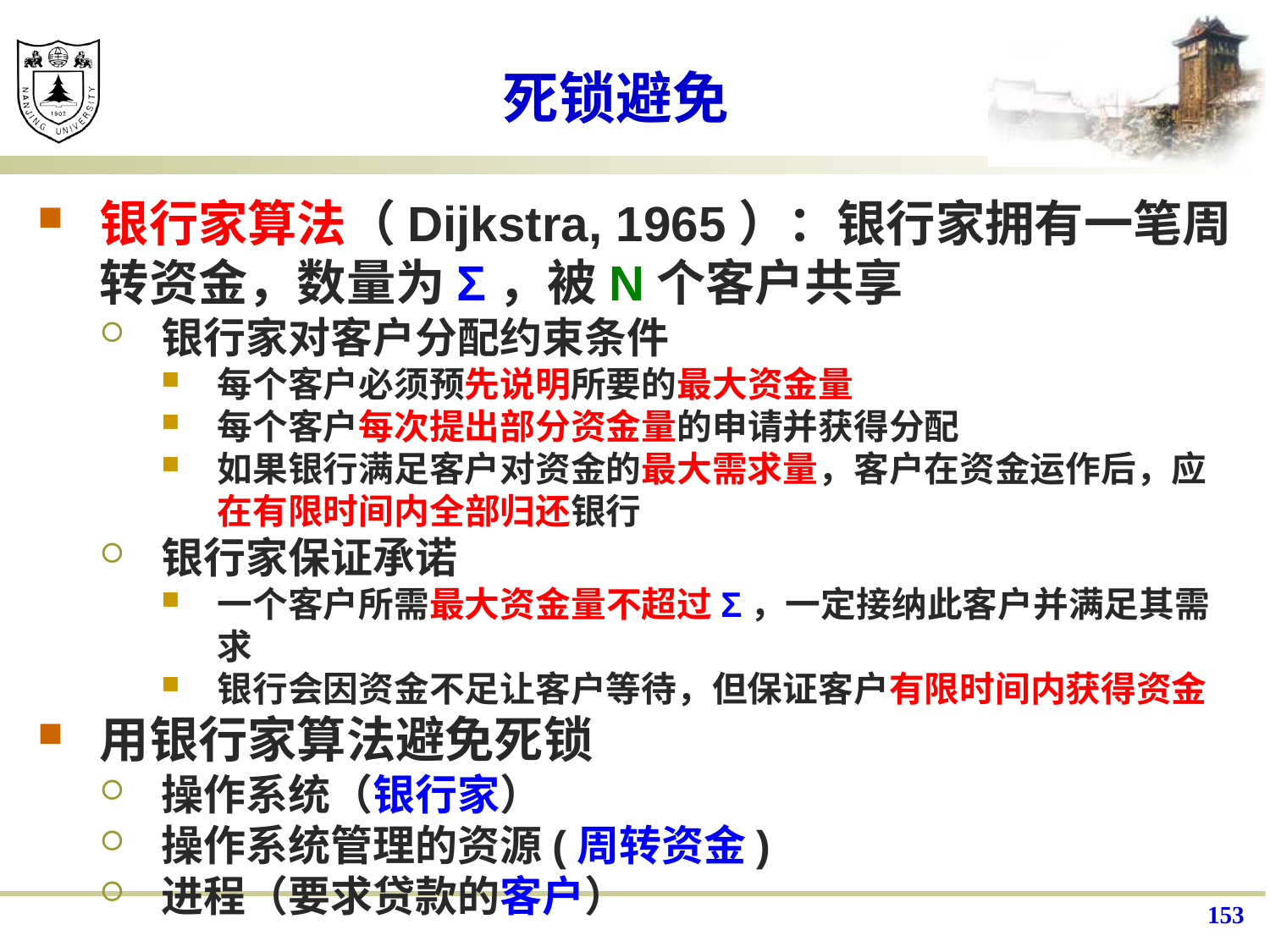

# 死锁避免
银行家算法（Dijkstra, 1965）：银行家拥有一笔周转资金，数量为Σ，被N个客户共享
银行家对客户分配约束条件
每个客户必须预先说明所要的最大资金量
每个客户每次提出部分资金量的申请并获得分配
如果银行满足客户对资金的最大需求量，客户在资金运作后，应在有限时间内全部归还银行
银行家保证承诺
一个客户所需最大资金量不超过Σ，一定接纳此客户并满足其需求
银行会因资金不足让客户等待，但保证客户有限时间内获得资金
用银行家算法避免死锁
操作系统（银行家）
操作系统管理的资源(周转资金)
进程（要求贷款的客户）

153